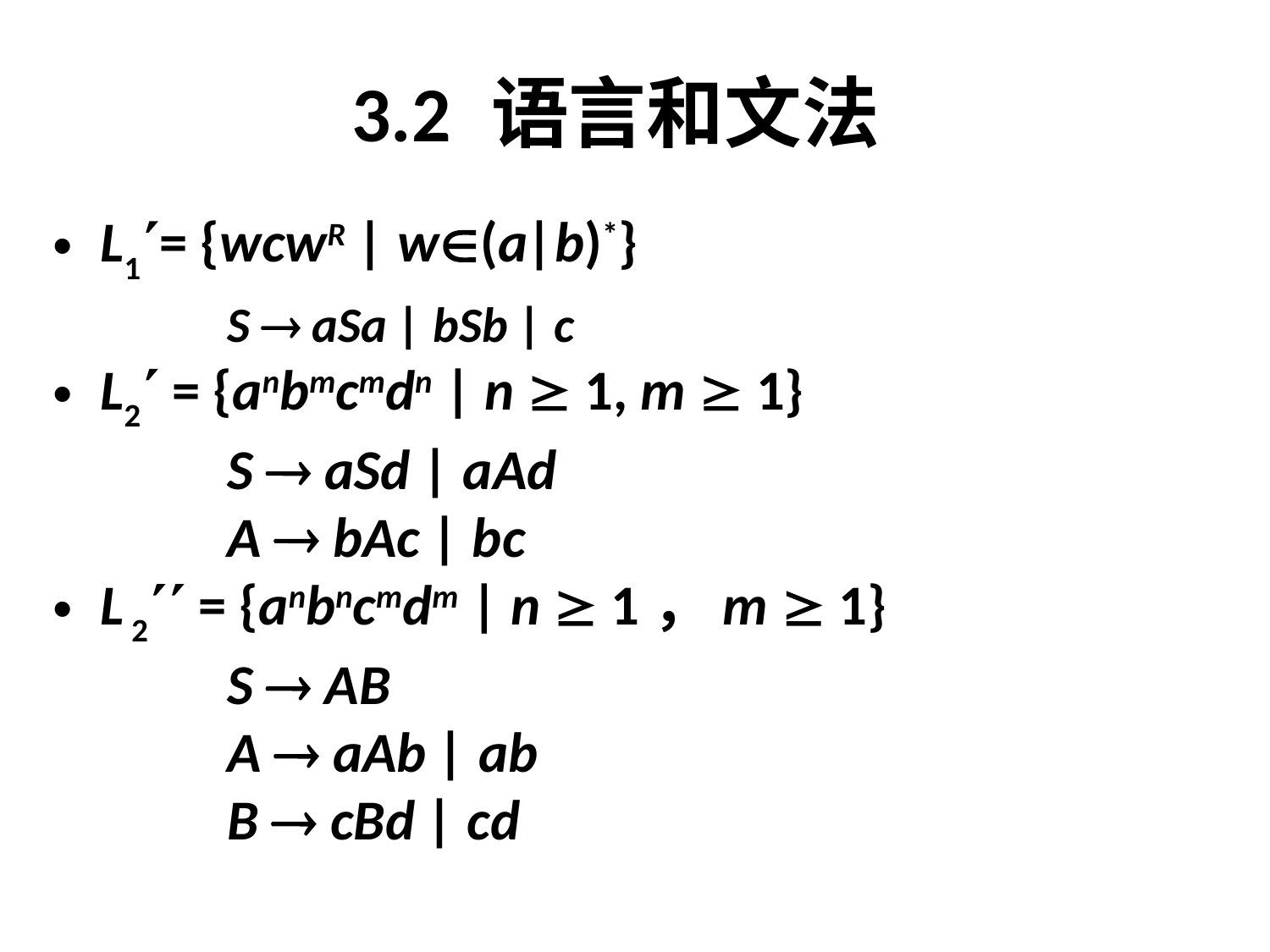

# 3.2 语言和文法
L1′= {wcwR | w∈(a|b)*}
		S → aSa | bSb | c
L2′ = {anbmcmdn | n ≥ 1, m ≥ 1}
		S → aSd | aAd
		A → bAc | bc
L 2′′ = {anbncmdm | n ≥ 1，m ≥ 1}
		S → AB
		A → aAb | ab
		B → cBd | cd